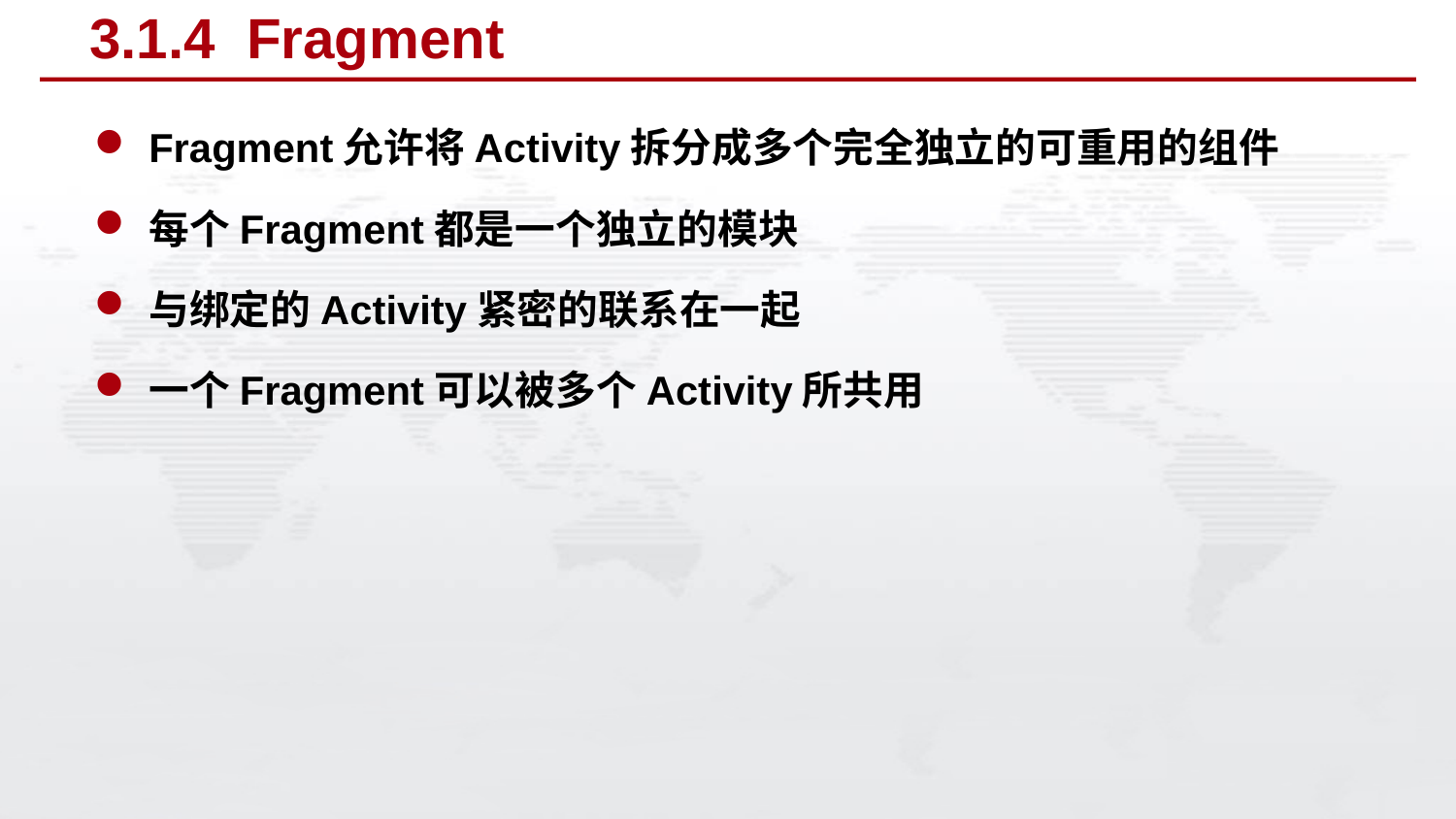

# 3.1.4  Fragment
Fragment允许将Activity拆分成多个完全独立的可重用的组件
每个Fragment都是一个独立的模块
与绑定的Activity紧密的联系在一起
一个Fragment可以被多个Activity所共用